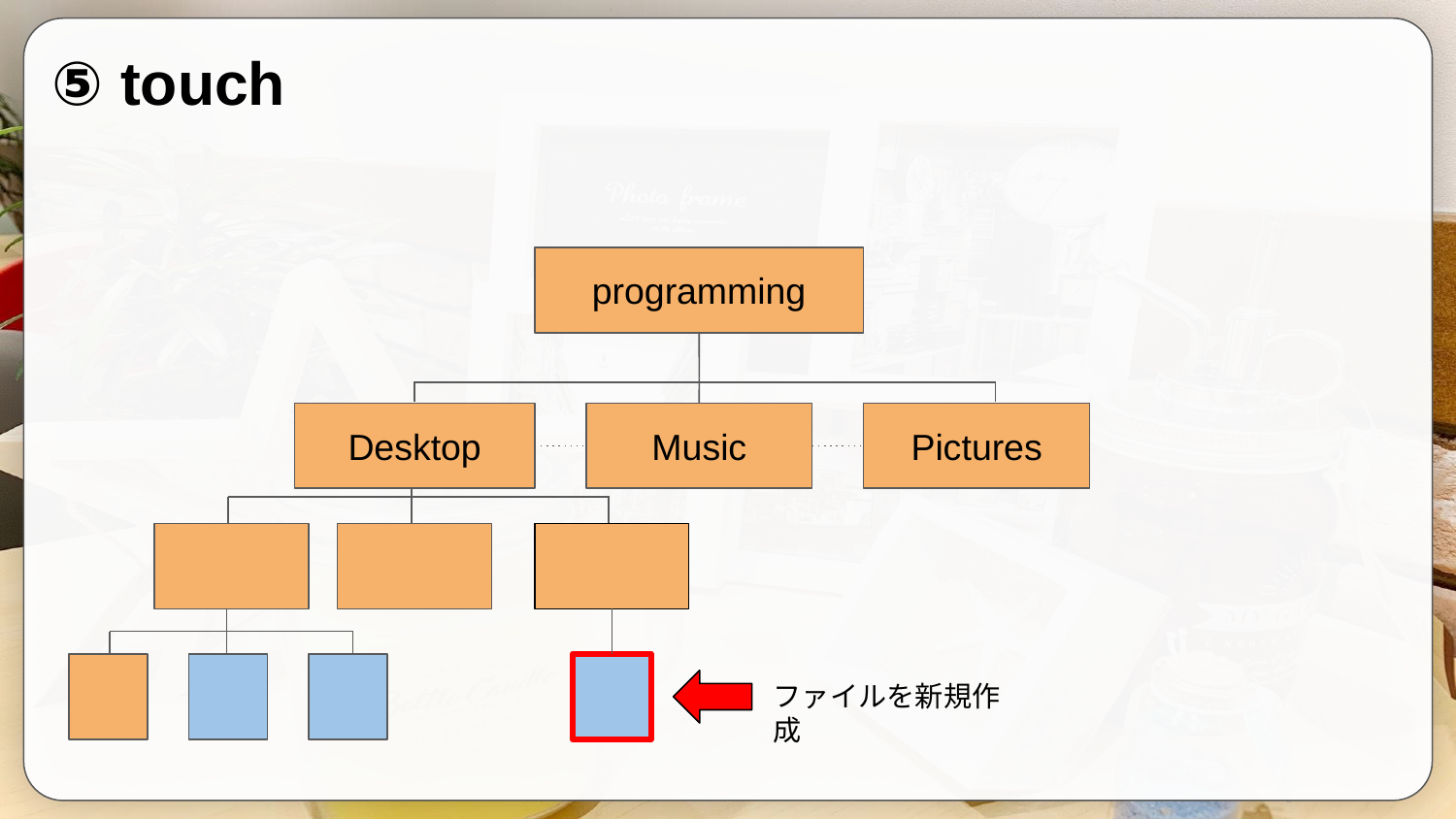

⑤ touch
programming
Desktop
Music
Pictures

ファイルを新規作成